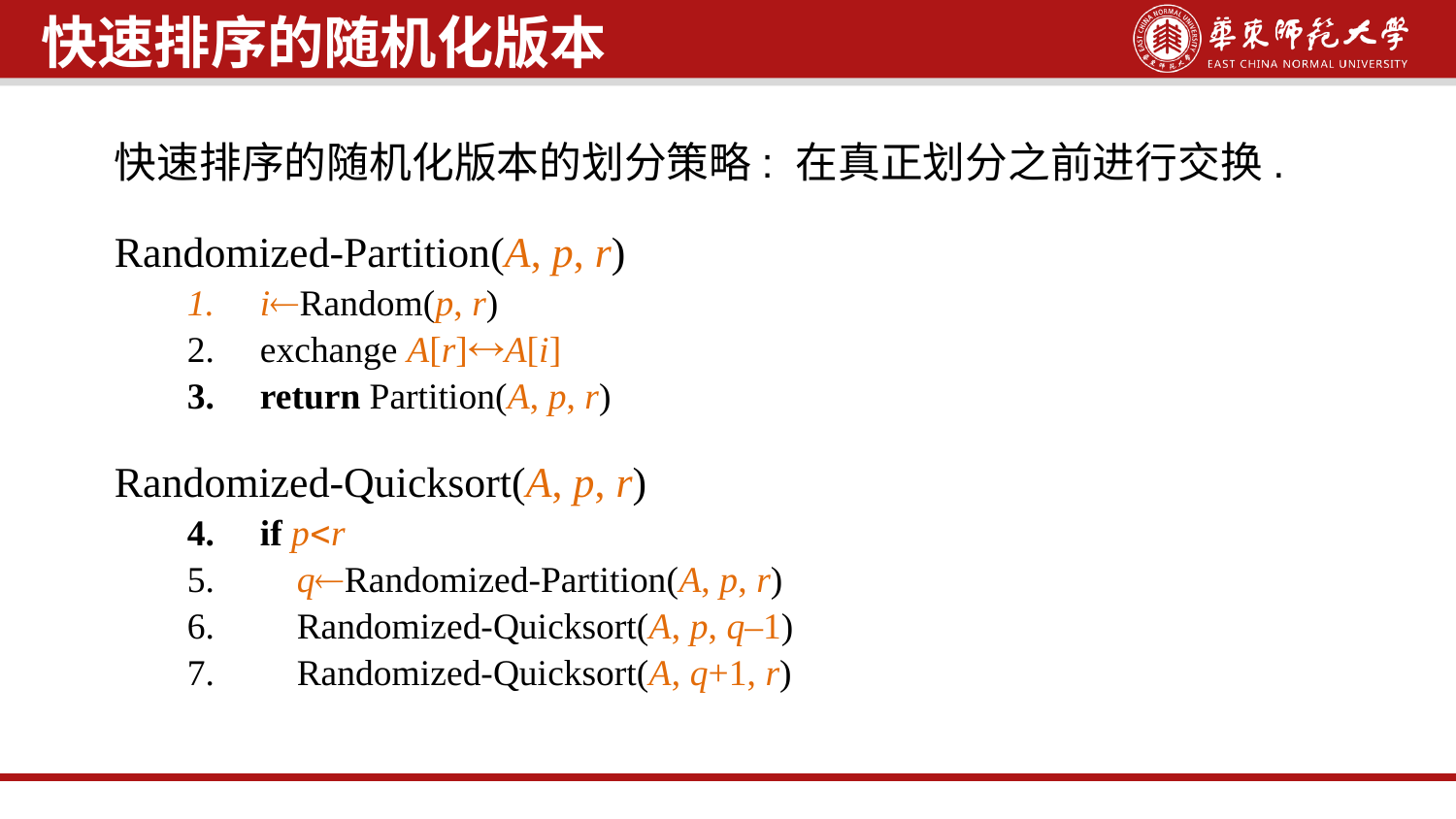

快速排序的随机化版本
快速排序的随机化版本的划分策略: 在真正划分之前进行交换.

Randomized-Partition(A, p, r)
i←Random(p, r)
exchange A[r]↔A[i]
return Partition(A, p, r)

Randomized-Quicksort(A, p, r)
if p<r
    q←Randomized-Partition(A, p, r)
    Randomized-Quicksort(A, p, q–1)
    Randomized-Quicksort(A, q+1, r)